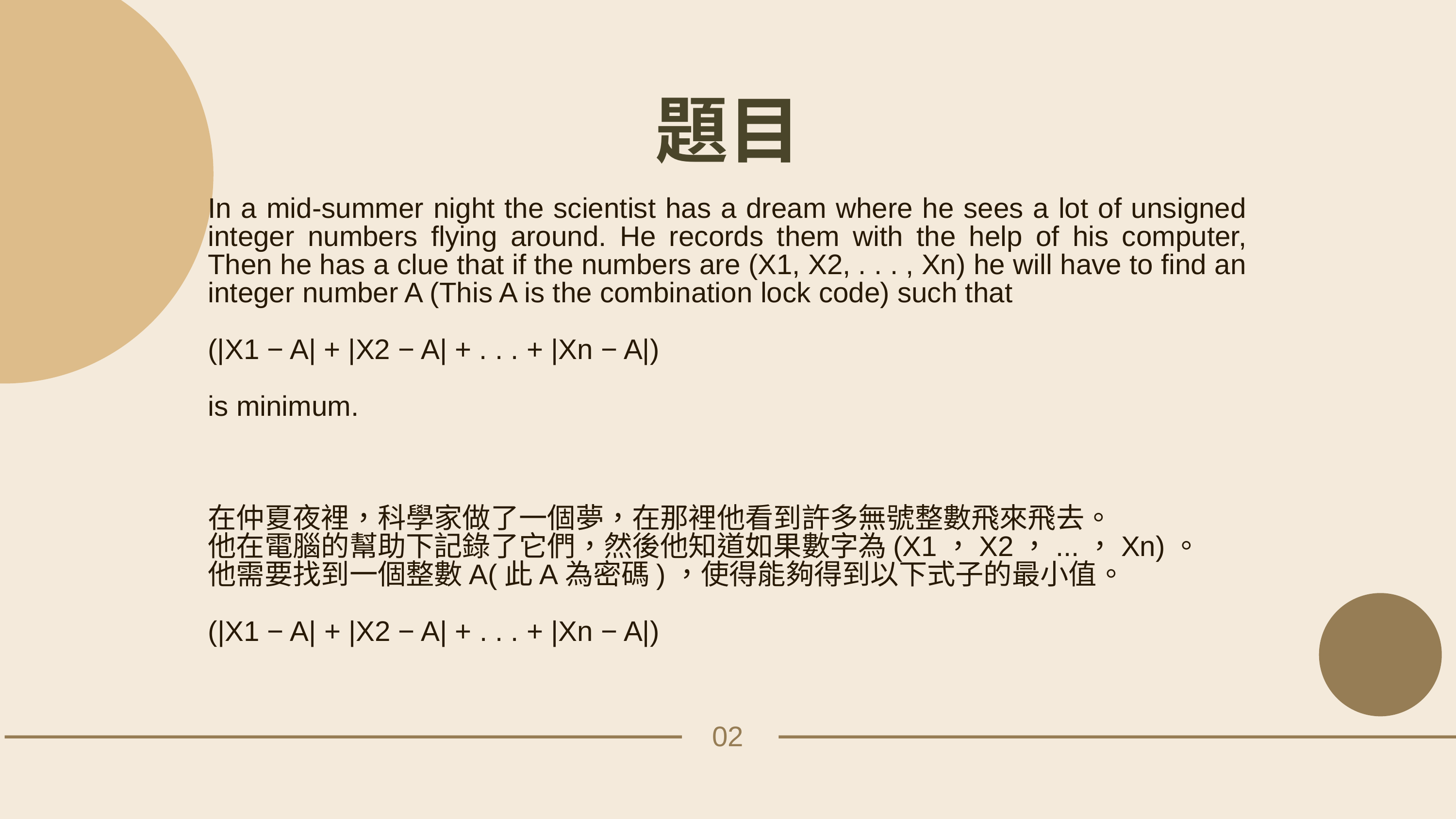

題目
In a mid-summer night the scientist has a dream where he sees a lot of unsigned integer numbers flying around. He records them with the help of his computer, Then he has a clue that if the numbers are (X1, X2, . . . , Xn) he will have to find an integer number A (This A is the combination lock code) such that

(|X1 − A| + |X2 − A| + . . . + |Xn − A|)

is minimum.
在仲夏夜裡，科學家做了一個夢，在那裡他看到許多無號整數飛來飛去。
他在電腦的幫助下記錄了它們，然後他知道如果數字為(X1，X2，...，Xn)。
他需要找到一個整數A(此A為密碼)，使得能夠得到以下式子的最小值。

(|X1 − A| + |X2 − A| + . . . + |Xn − A|)

02